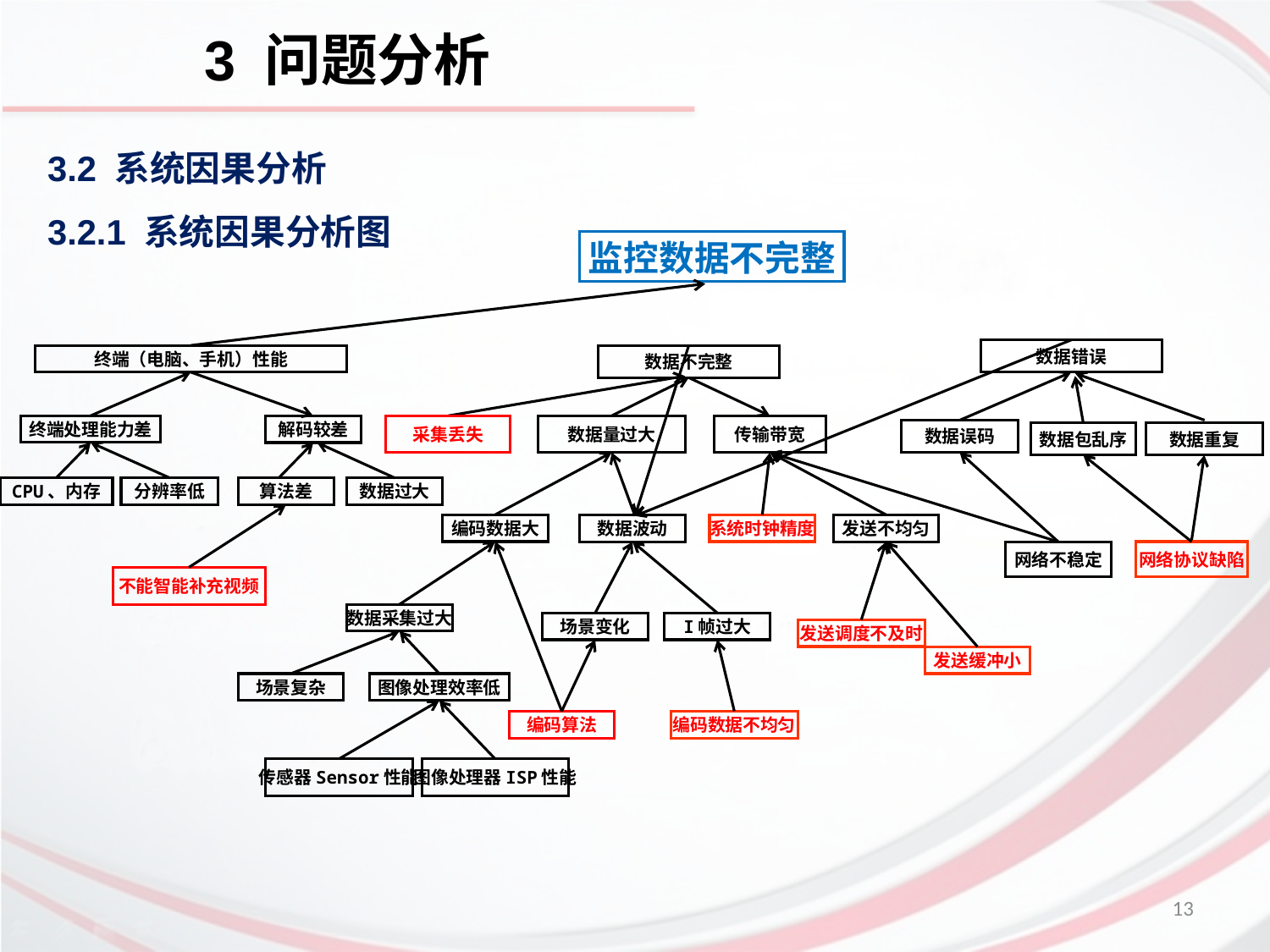

3 问题分析
3.2 系统因果分析
3.2.1 系统因果分析图
监控数据不完整
数据错误
终端（电脑、手机）性能
数据不完整
终端处理能力差
数据量过大
解码较差
采集丢失
传输带宽
数据误码
数据包乱序
数据重复
CPU、内存
分辨率低
算法差
数据过大
编码数据大
系统时钟精度
数据波动
发送不均匀
网络协议缺陷
网络不稳定
不能智能补充视频
数据采集过大
场景变化
I帧过大
发送调度不及时
发送缓冲小
场景复杂
图像处理效率低
编码算法
编码数据不均匀
传感器Sensor性能
图像处理器ISP性能
13